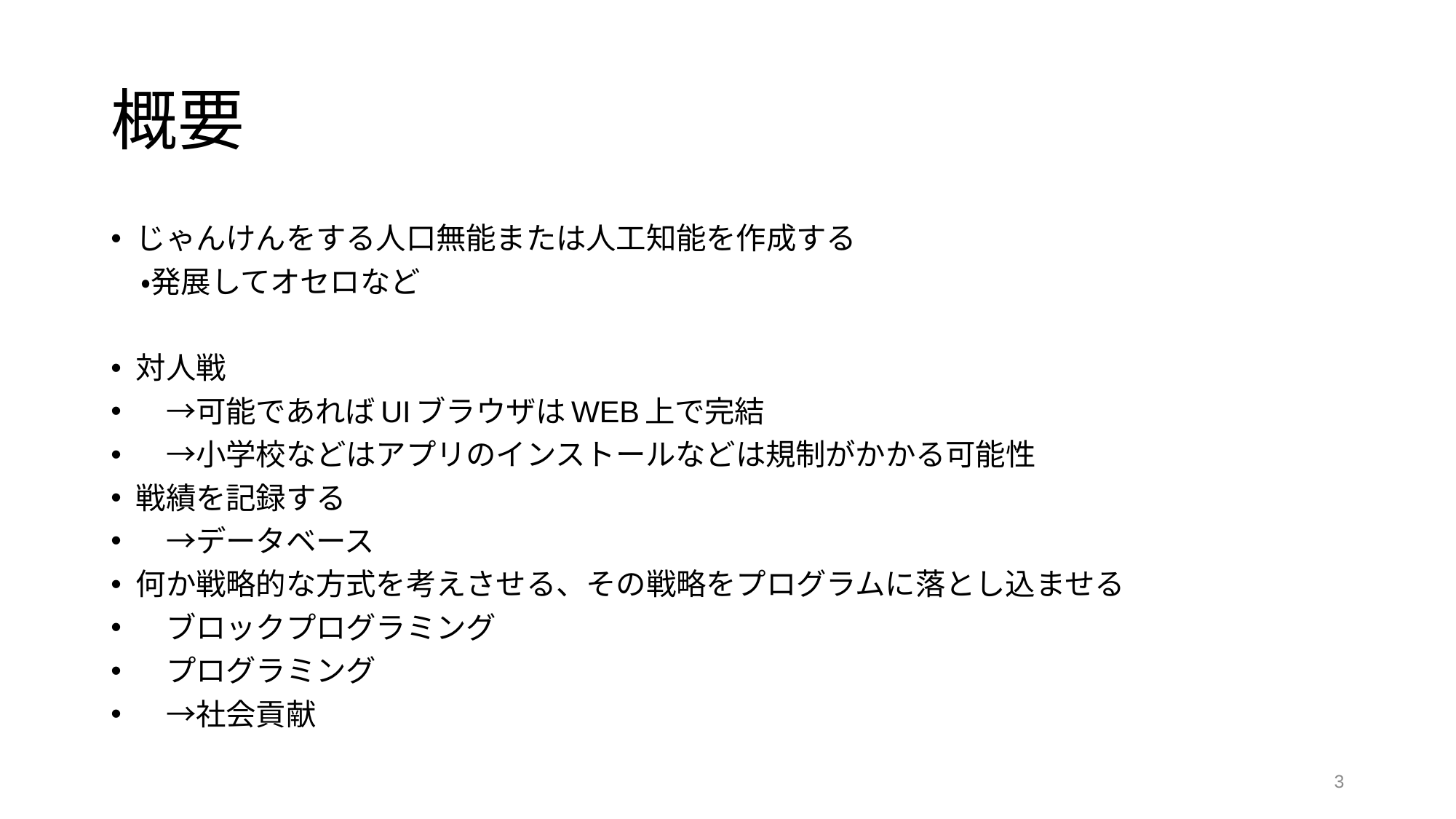

# 概要
じゃんけんをする人口無能または人工知能を作成する
　・発展してオセロなど

対人戦
　→可能であればUIブラウザはWEB上で完結
　→小学校などはアプリのインストールなどは規制がかかる可能性
戦績を記録する
　→データベース
何か戦略的な方式を考えさせる、その戦略をプログラムに落とし込ませる
　ブロックプログラミング
　プログラミング
　→社会貢献
3